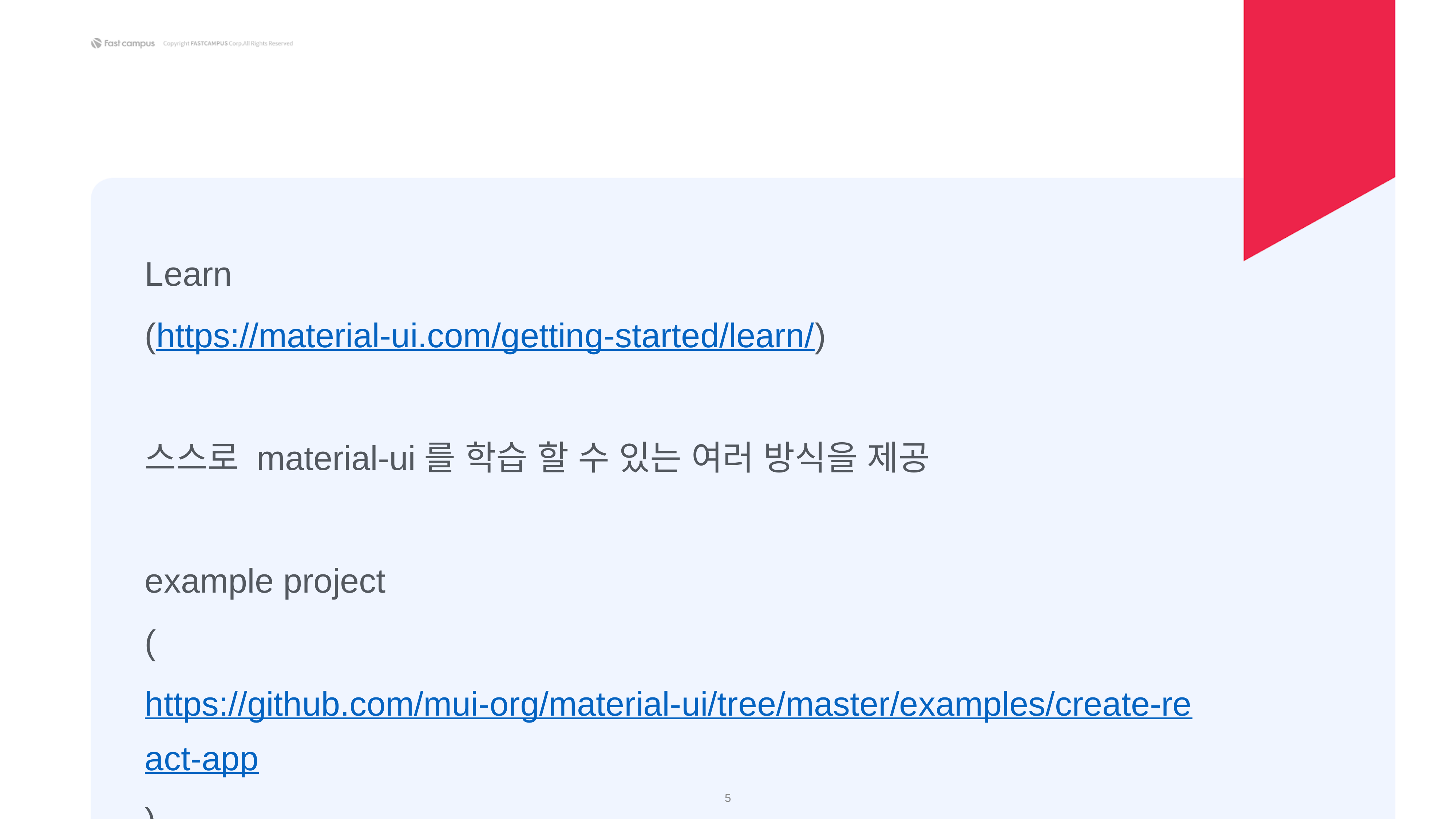

Learn
(https://material-ui.com/getting-started/learn/)

스스로 material-ui를 학습 할 수 있는 여러 방식을 제공

example project
(https://github.com/mui-org/material-ui/tree/master/examples/create-react-app)

5